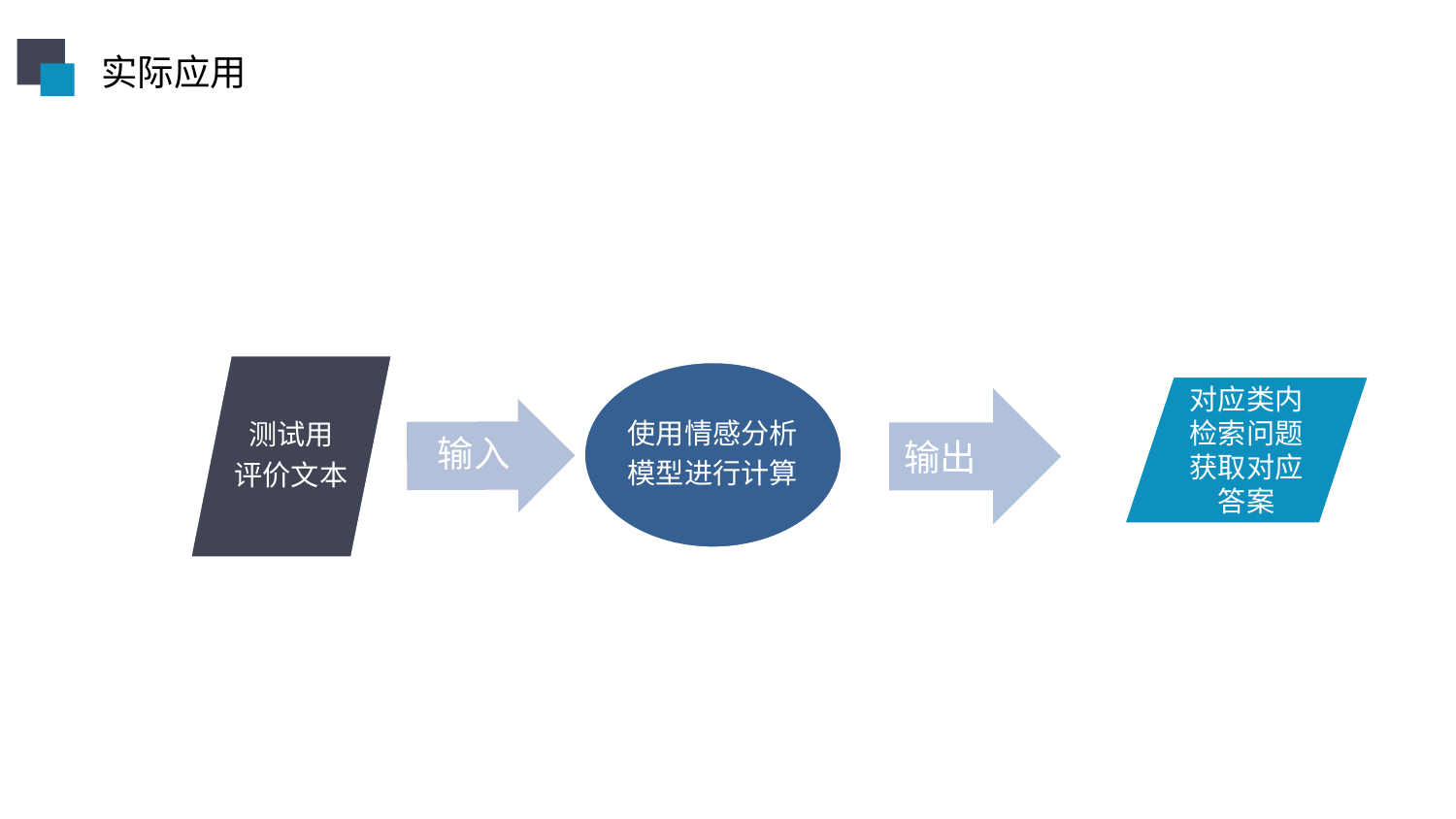

实际应用
测试用
评价文本
输入
使用情感分析
模型进行计算
对应类内检索问题获取对应答案
输出